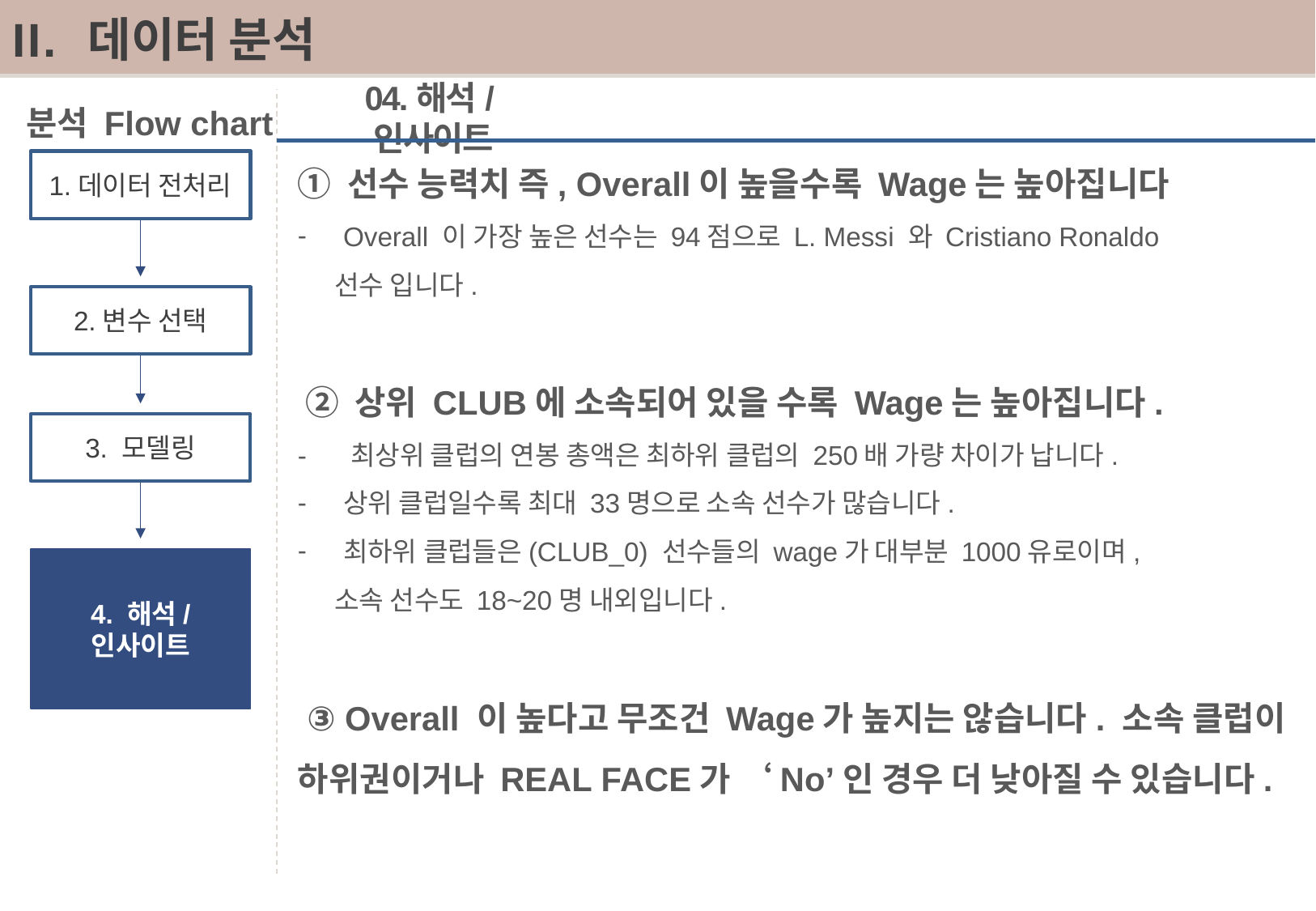

# 데이터 분석
 분석 Flow chart
① 선수 능력치 즉, Overall이 높을수록 Wage는 높아집니다
Overall 이 가장 높은 선수는 94점으로 L. Messi 와 Cristiano Ronaldo
     선수 입니다.

 ② 상위 CLUB에 소속되어 있을 수록 Wage는 높아집니다.
-     최상위 클럽의 연봉 총액은 최하위 클럽의 250배 가량 차이가 납니다.
상위 클럽일수록 최대 33명으로 소속 선수가 많습니다.
최하위 클럽들은(CLUB_0) 선수들의 wage가 대부분 1000유로이며,
     소속 선수도 18~20명 내외입니다.

 ③ Overall 이 높다고 무조건 Wage가 높지는 않습니다. 소속 클럽이 하위권이거나 REAL FACE가 ‘No’인 경우 더 낮아질 수 있습니다.
04.해석/인사이트

1.데이터 전처리
2.변수 선택
3. 모델링
4. 해석/
인사이트